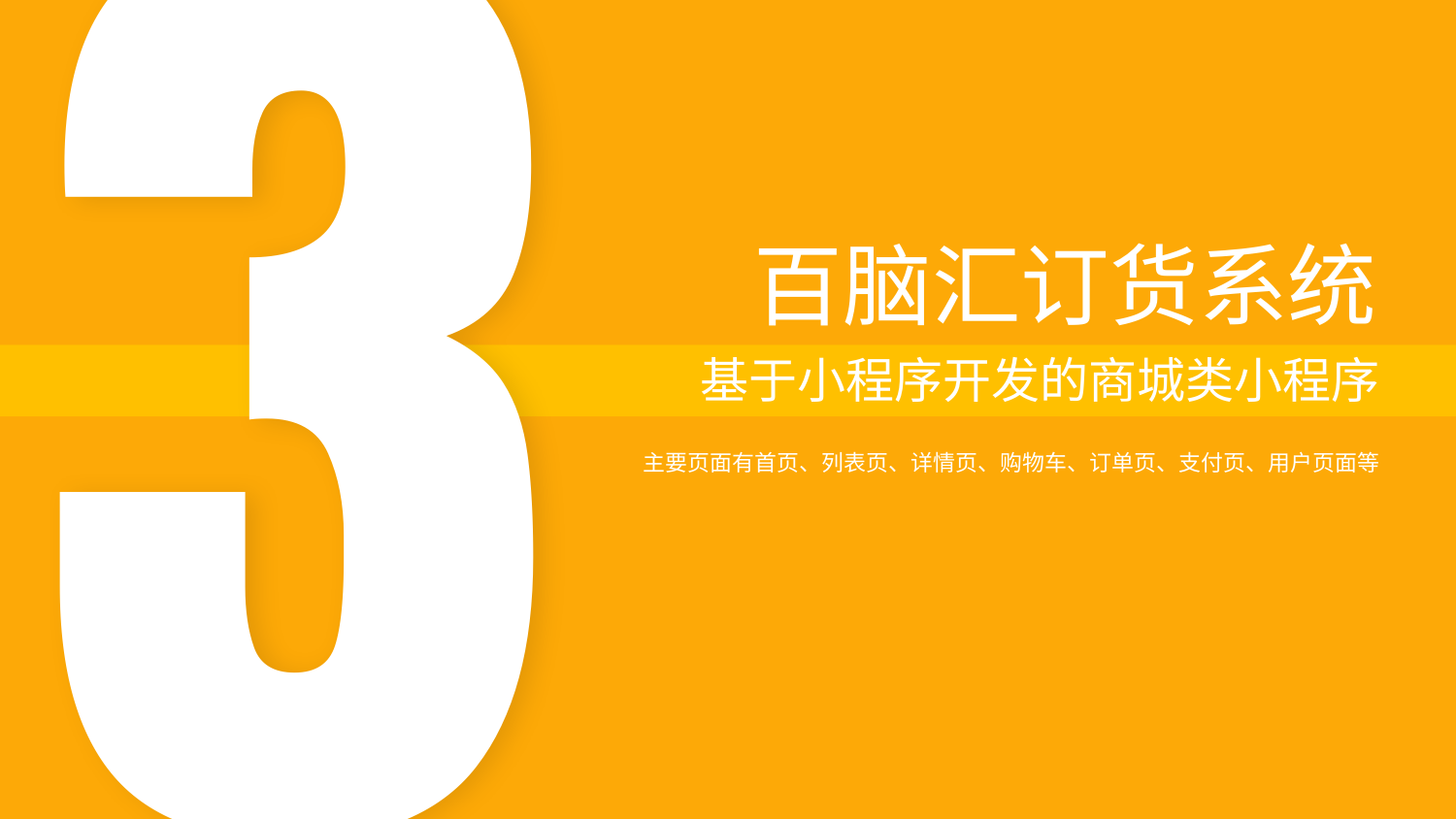

3
百脑汇订货系统
基于小程序开发的商城类小程序

主要页面有首页、列表页、详情页、购物车、订单页、支付页、用户页面等